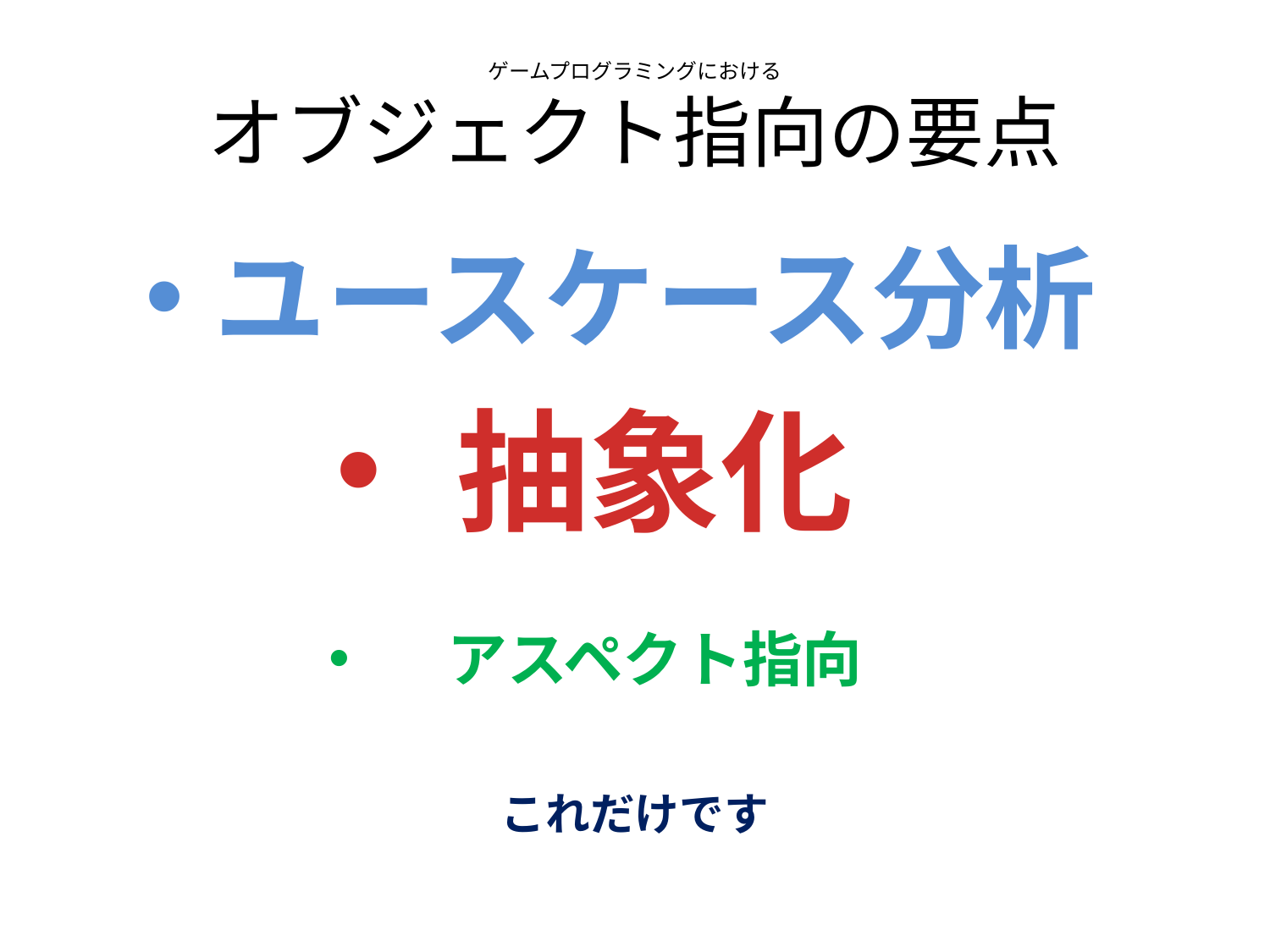

# ゲームプログラミングにおける オブジェクト指向の要点
ユースケース分析
抽象化

アスペクト指向

これだけです